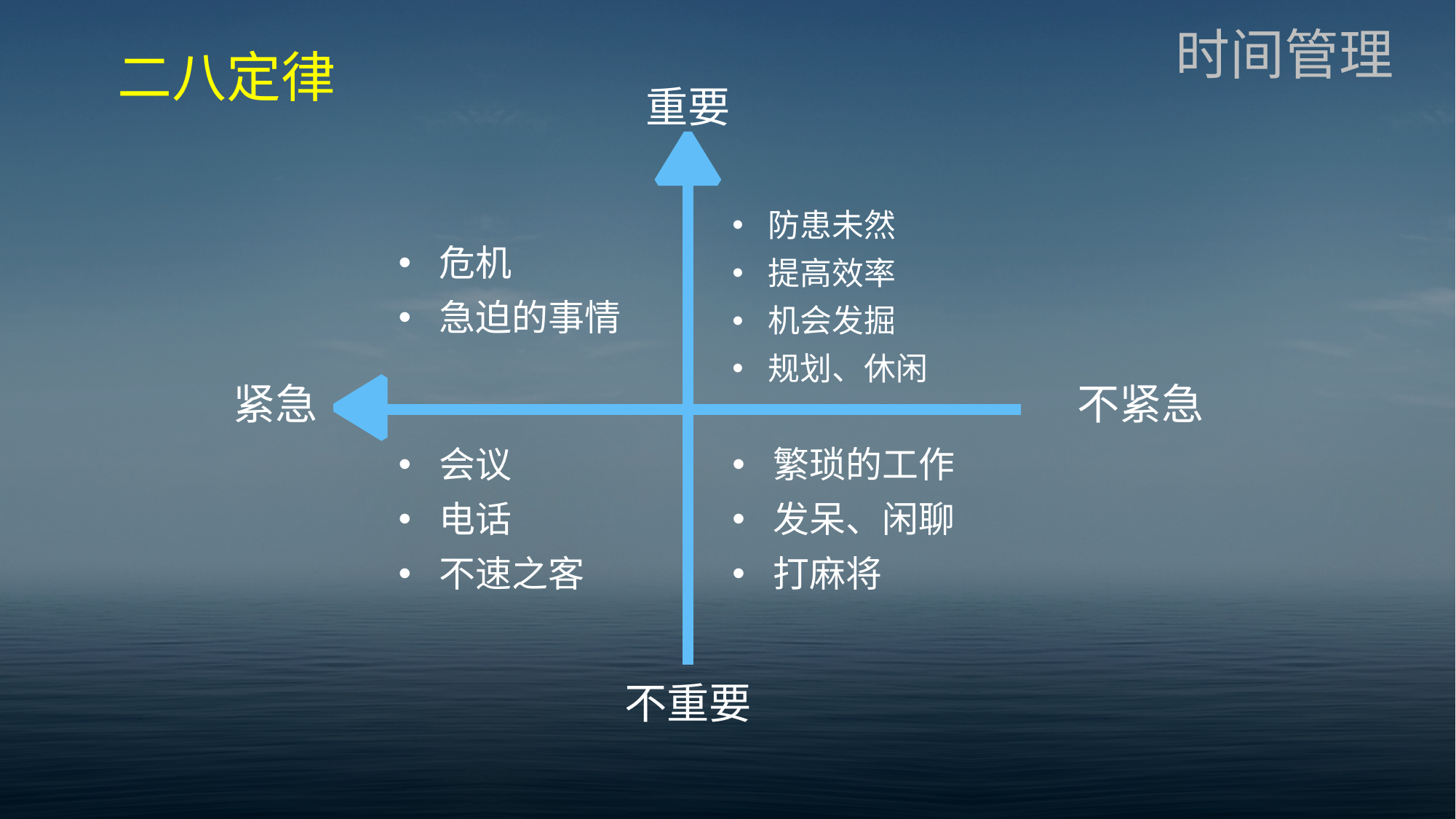

时间管理
二八定律

重要

防患未然
提高效率
机会发掘
规划、休闲
危机
急迫的事情
紧急
不紧急

会议
电话
不速之客
繁琐的工作
发呆、闲聊
打麻将
不重要